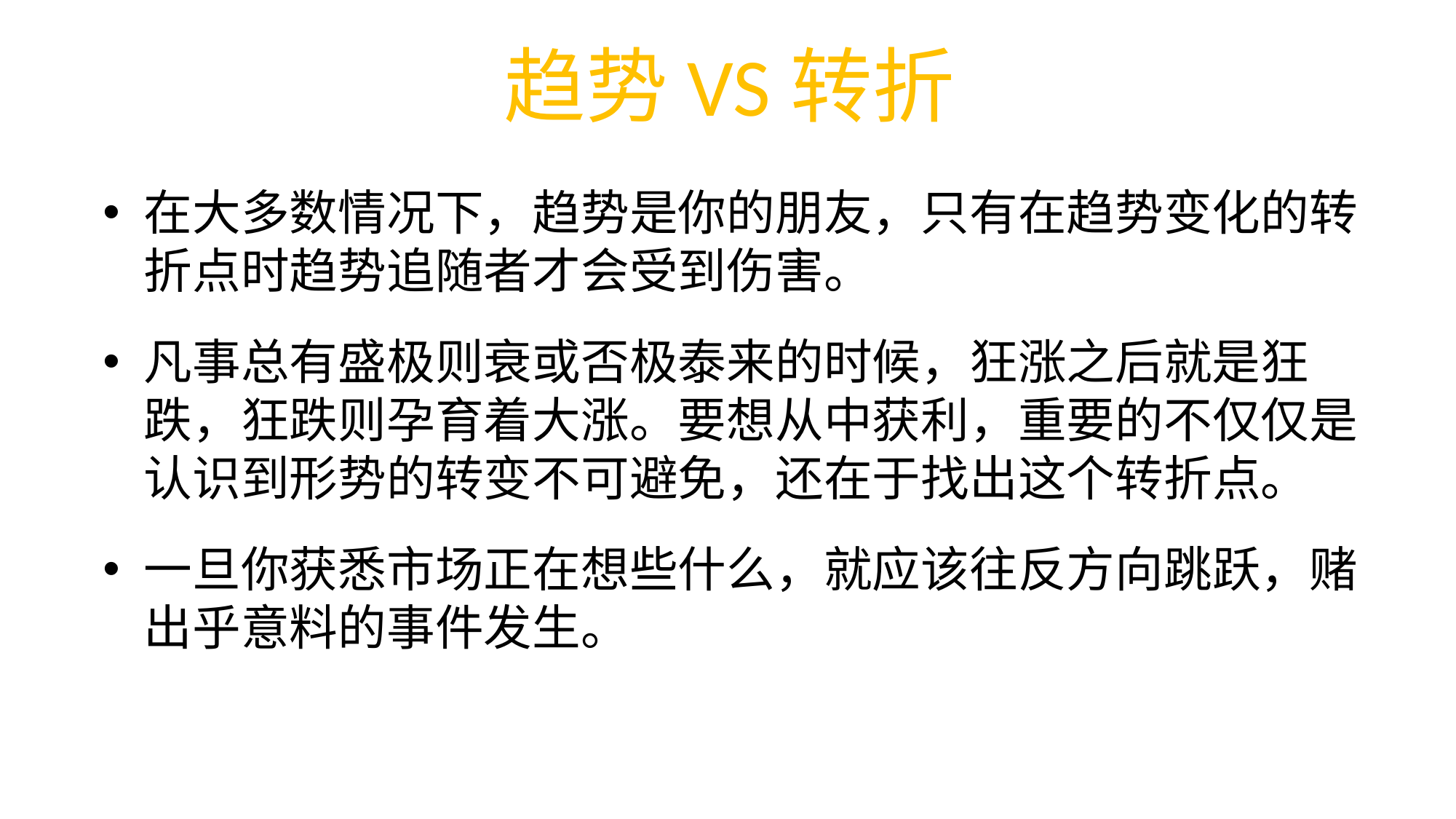

趋势VS转折
在大多数情况下，趋势是你的朋友，只有在趋势变化的转折点时趋势追随者才会受到伤害。

凡事总有盛极则衰或否极泰来的时候，狂涨之后就是狂跌，狂跌则孕育着大涨。要想从中获利，重要的不仅仅是认识到形势的转变不可避免，还在于找出这个转折点。

一旦你获悉市场正在想些什么，就应该往反方向跳跃，赌出乎意料的事件发生。